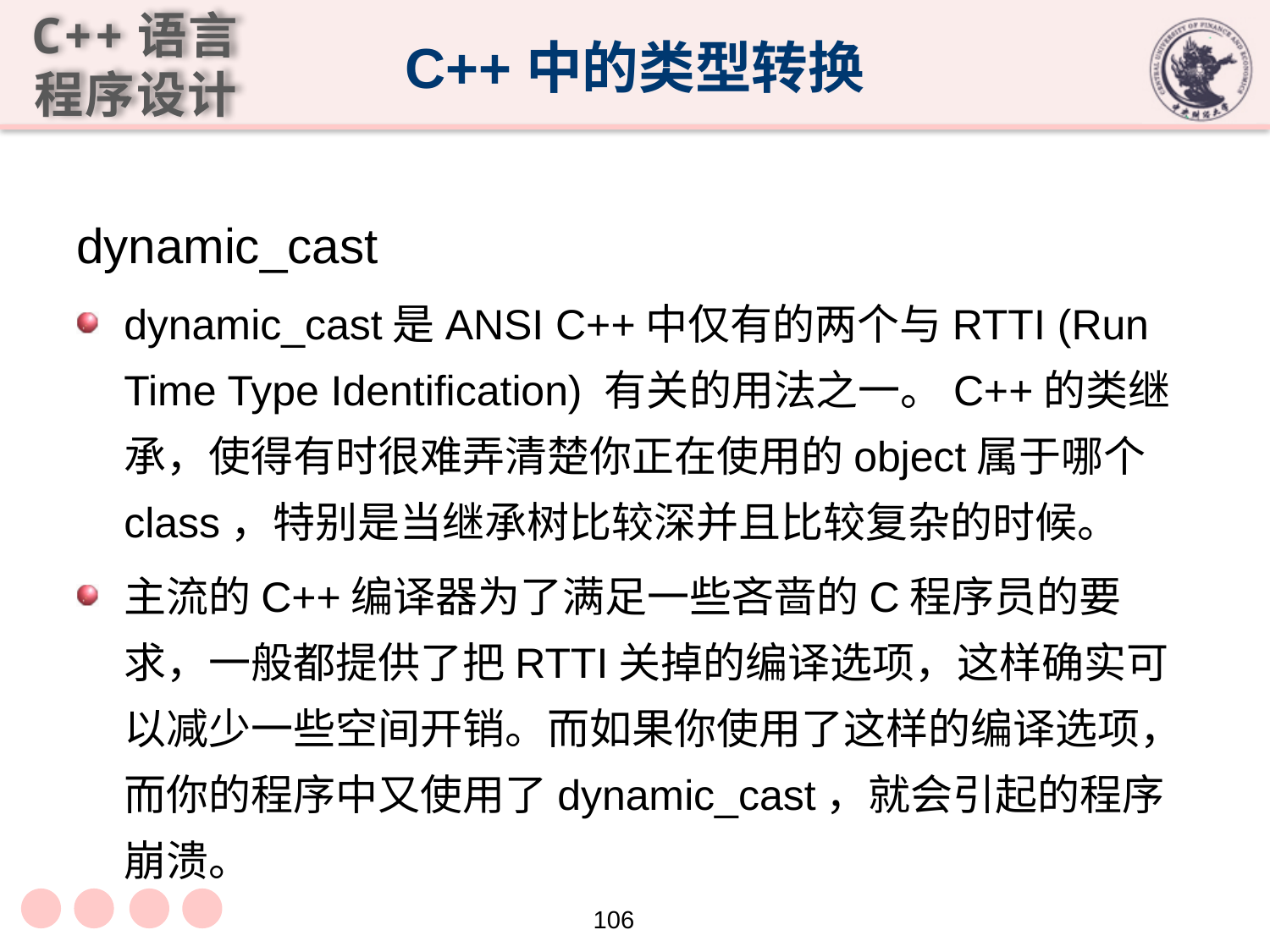

# C++中的类型转换
dynamic_cast
dynamic_cast是ANSI C++中仅有的两个与RTTI (Run Time Type Identification) 有关的用法之一。C++的类继承，使得有时很难弄清楚你正在使用的object属于哪个class，特别是当继承树比较深并且比较复杂的时候。
主流的C++编译器为了满足一些吝啬的C程序员的要求，一般都提供了把RTTI关掉的编译选项，这样确实可以减少一些空间开销。而如果你使用了这样的编译选项，而你的程序中又使用了dynamic_cast，就会引起的程序崩溃。
106